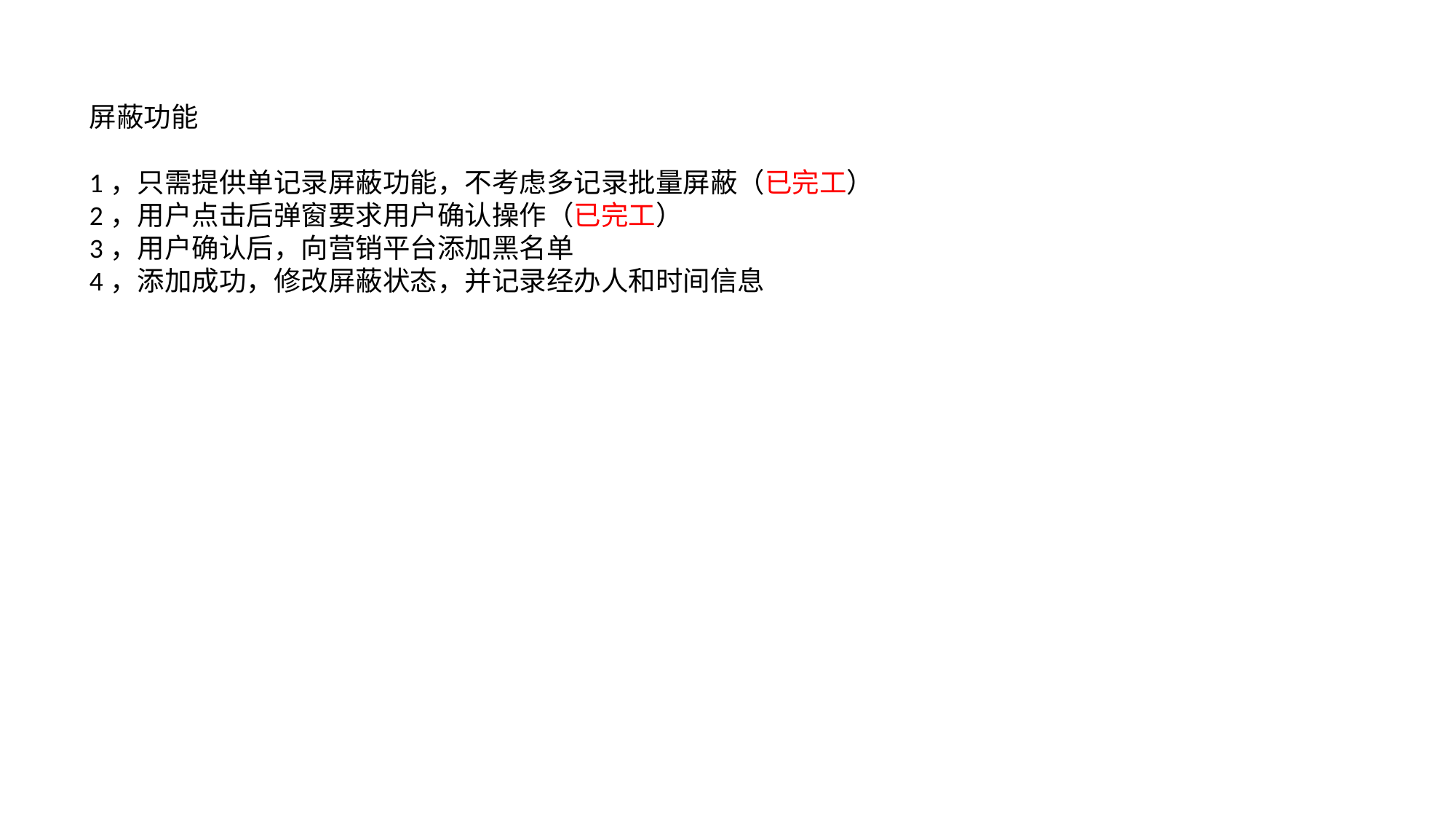

屏蔽功能

1，只需提供单记录屏蔽功能，不考虑多记录批量屏蔽（已完工）
2，用户点击后弹窗要求用户确认操作（已完工）
3，用户确认后，向营销平台添加黑名单
4，添加成功，修改屏蔽状态，并记录经办人和时间信息